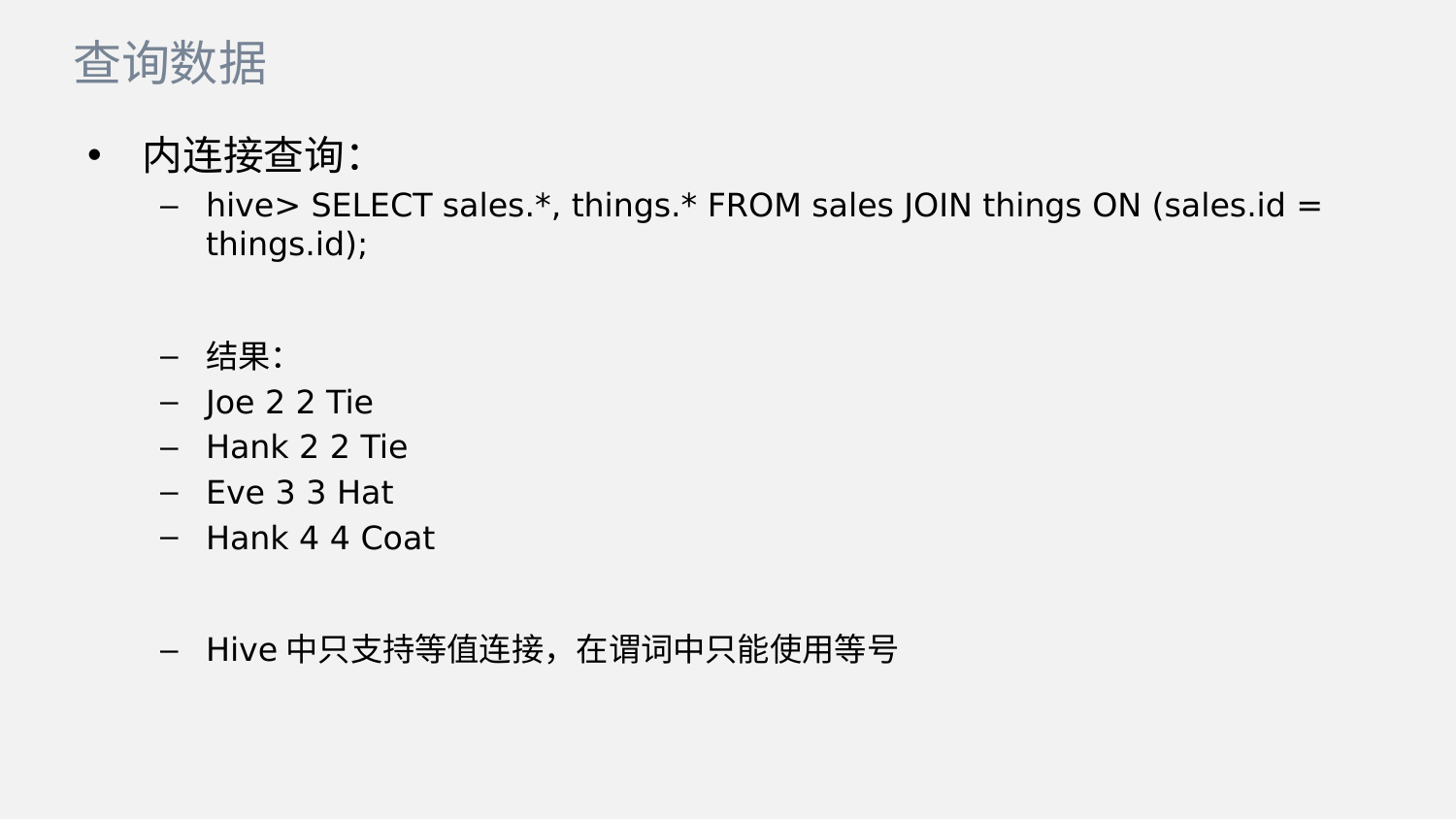

查询数据
内连接查询：
hive> SELECT sales.*, things.* FROM sales JOIN things ON (sales.id = things.id);

结果：
Joe 2 2 Tie
Hank 2 2 Tie
Eve 3 3 Hat
Hank 4 4 Coat

Hive中只支持等值连接，在谓词中只能使用等号